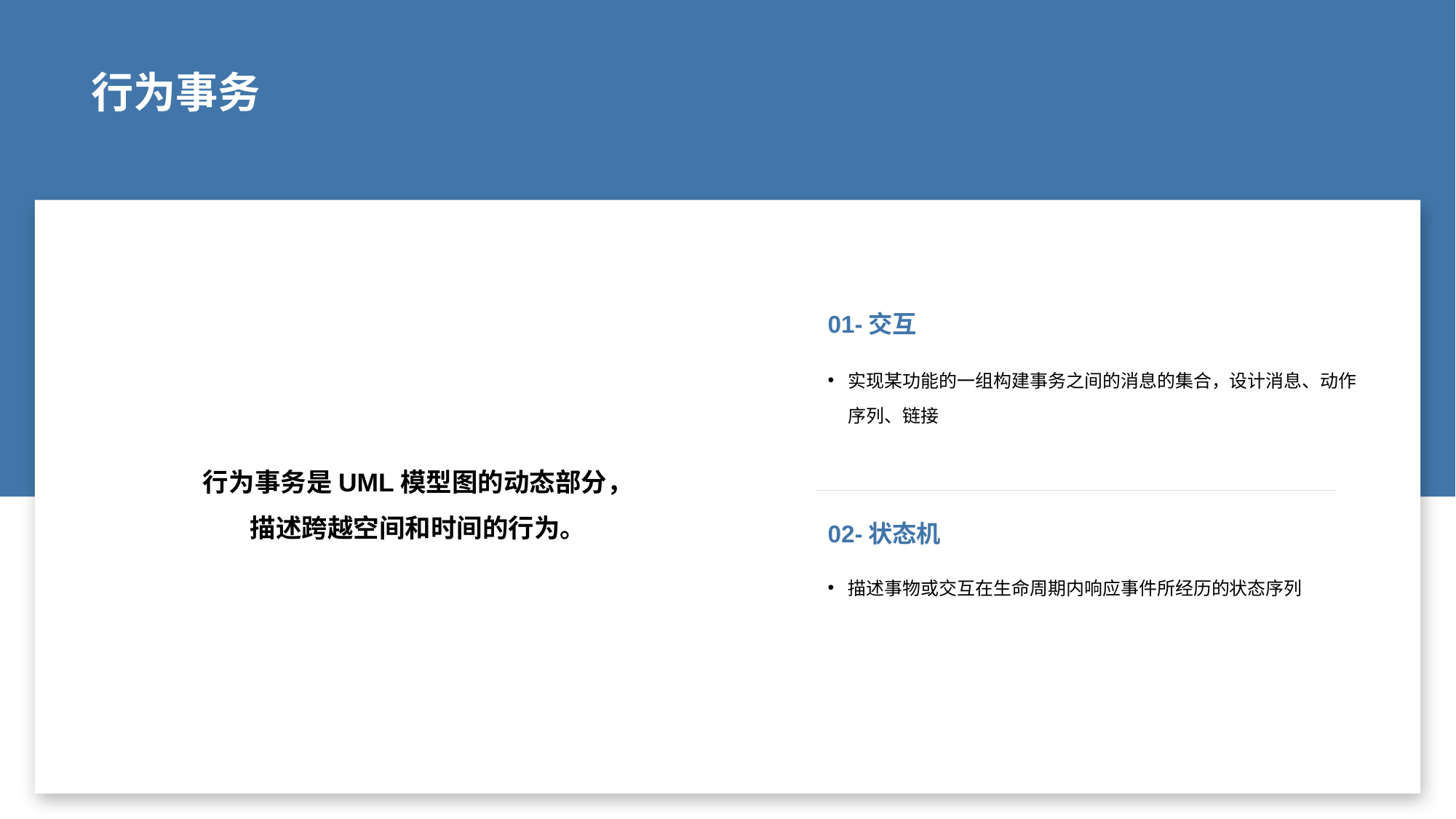

# 行为事务

01-交互
实现某功能的一组构建事务之间的消息的集合，设计消息、动作序列、链接
行为事务是UML模型图的动态部分，
描述跨越空间和时间的行为。
02-状态机
描述事物或交互在生命周期内响应事件所经历的状态序列
PRD2018-G01
12